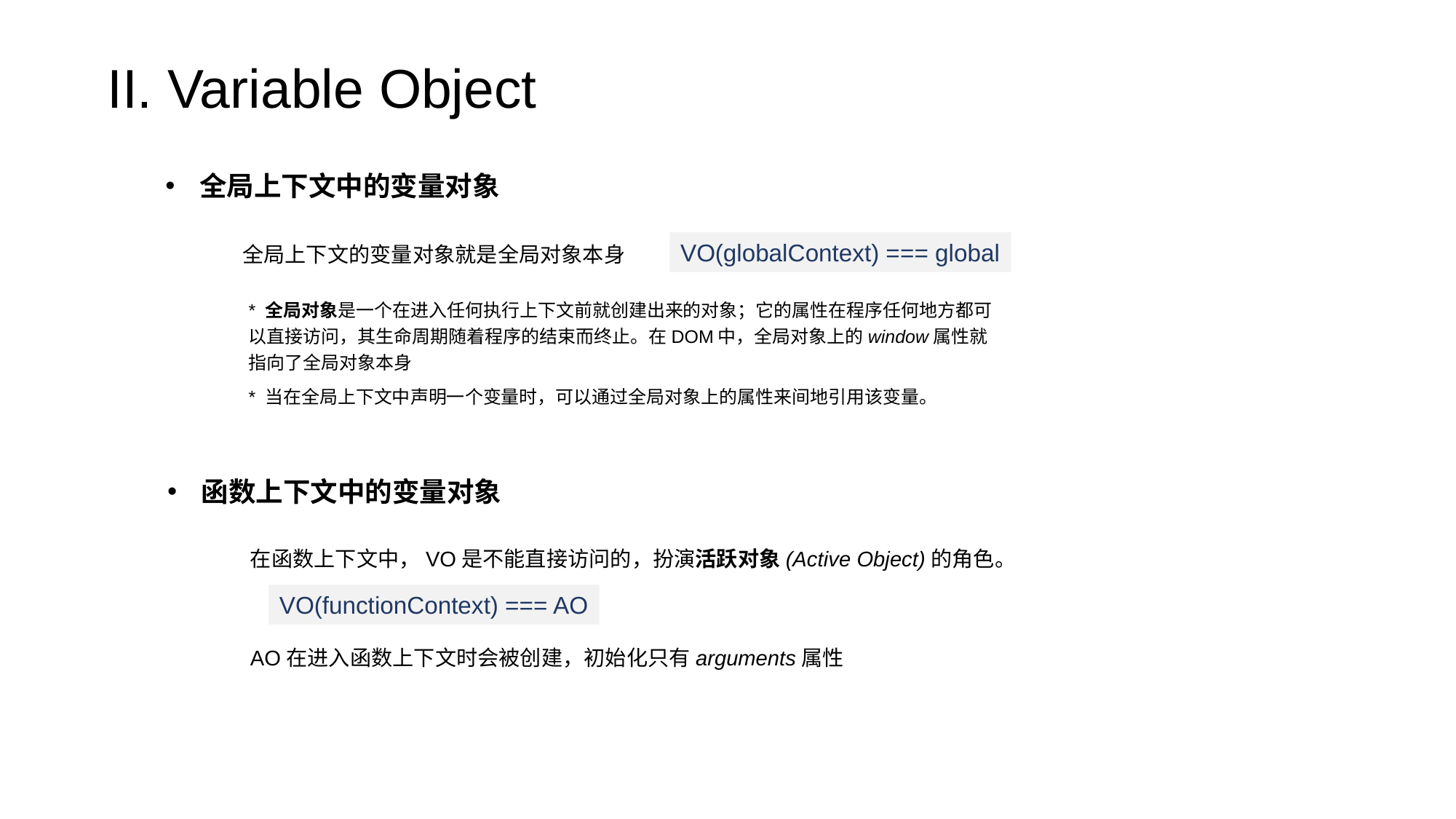

II. Variable Object
全局上下文中的变量对象
VO(globalContext) === global
全局上下文的变量对象就是全局对象本身
* 全局对象是一个在进入任何执行上下文前就创建出来的对象；它的属性在程序任何地方都可以直接访问，其生命周期随着程序的结束而终止。在DOM中，全局对象上的window属性就指向了全局对象本身
* 当在全局上下文中声明一个变量时，可以通过全局对象上的属性来间地引用该变量。
函数上下文中的变量对象
在函数上下文中，VO是不能直接访问的，扮演活跃对象(Active Object)的角色。
VO(functionContext) === AO
AO在进入函数上下文时会被创建，初始化只有arguments属性